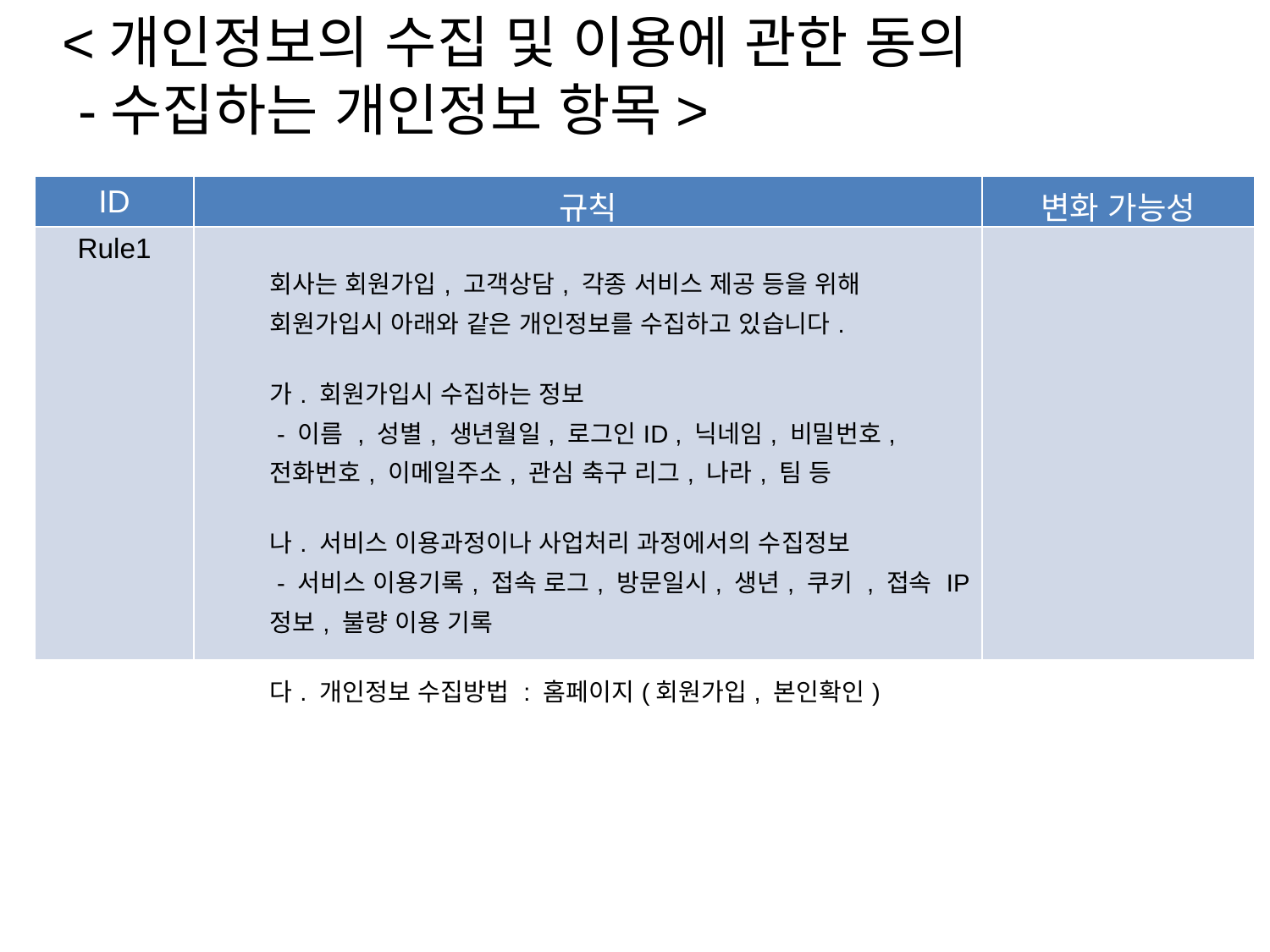

<개인정보의 수집 및 이용에 관한 동의
 -수집하는 개인정보 항목>

| ID | 규칙 | 변화 가능성 |
| --- | --- | --- |
| Rule1 | 회사는 회원가입, 고객상담, 각종 서비스 제공 등을 위해 회원가입시 아래와 같은 개인정보를 수집하고 있습니다. 가. 회원가입시 수집하는 정보 - 이름 , 성별, 생년월일, 로그인ID , 닉네임, 비밀번호, 전화번호, 이메일주소, 관심 축구 리그, 나라, 팀 등 나. 서비스 이용과정이나 사업처리 과정에서의 수집정보 - 서비스 이용기록, 접속 로그, 방문일시, 생년, 쿠키 , 접속 IP 정보, 불량 이용 기록 다. 개인정보 수집방법 : 홈페이지(회원가입, 본인확인) |  |